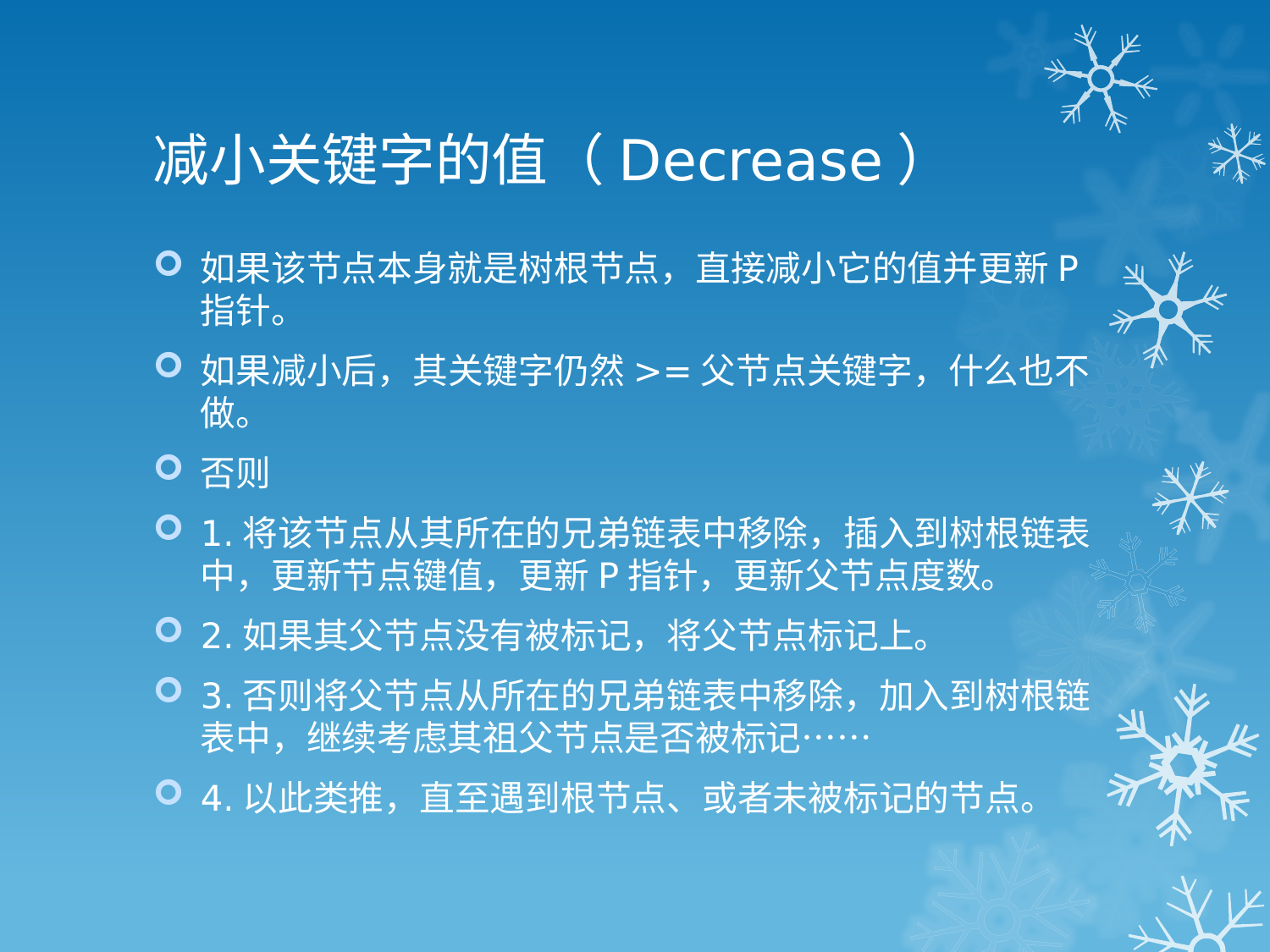

# 减小关键字的值（Decrease）
如果该节点本身就是树根节点，直接减小它的值并更新P指针。
如果减小后，其关键字仍然>=父节点关键字，什么也不做。
否则
1.将该节点从其所在的兄弟链表中移除，插入到树根链表中，更新节点键值，更新P指针，更新父节点度数。
2.如果其父节点没有被标记，将父节点标记上。
3.否则将父节点从所在的兄弟链表中移除，加入到树根链表中，继续考虑其祖父节点是否被标记……
4.以此类推，直至遇到根节点、或者未被标记的节点。